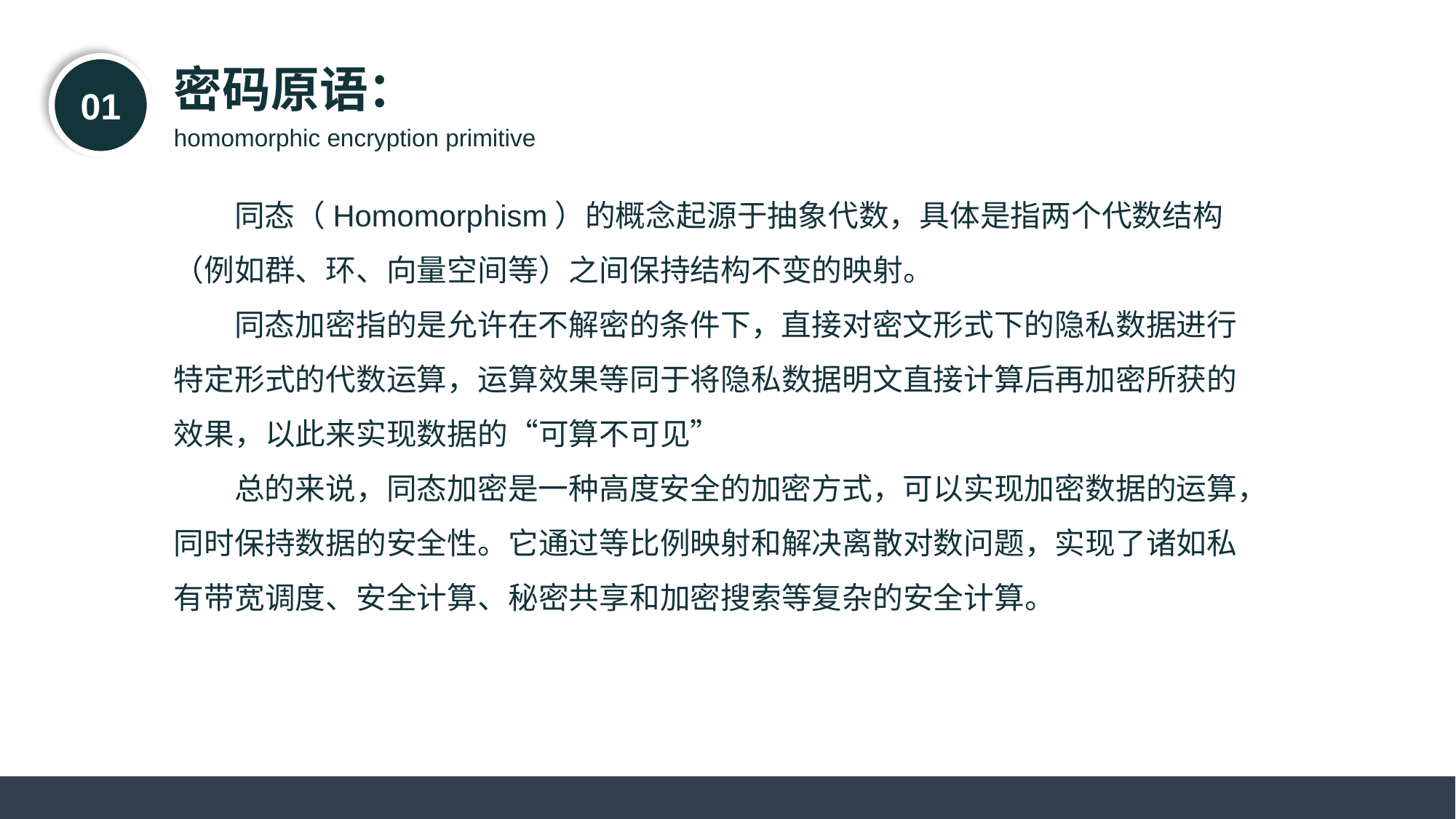

密码原语：
01
homomorphic encryption primitive
同态（Homomorphism）的概念起源于抽象代数，具体是指两个代数结构（例如群、环、向量空间等）之间保持结构不变的映射。
同态加密指的是允许在不解密的条件下，直接对密文形式下的隐私数据进行特定形式的代数运算，运算效果等同于将隐私数据明文直接计算后再加密所获的效果，以此来实现数据的“可算不可见”
总的来说，同态加密是一种高度安全的加密方式，可以实现加密数据的运算，同时保持数据的安全性。它通过等比例映射和解决离散对数问题，实现了诸如私有带宽调度、安全计算、秘密共享和加密搜索等复杂的安全计算。